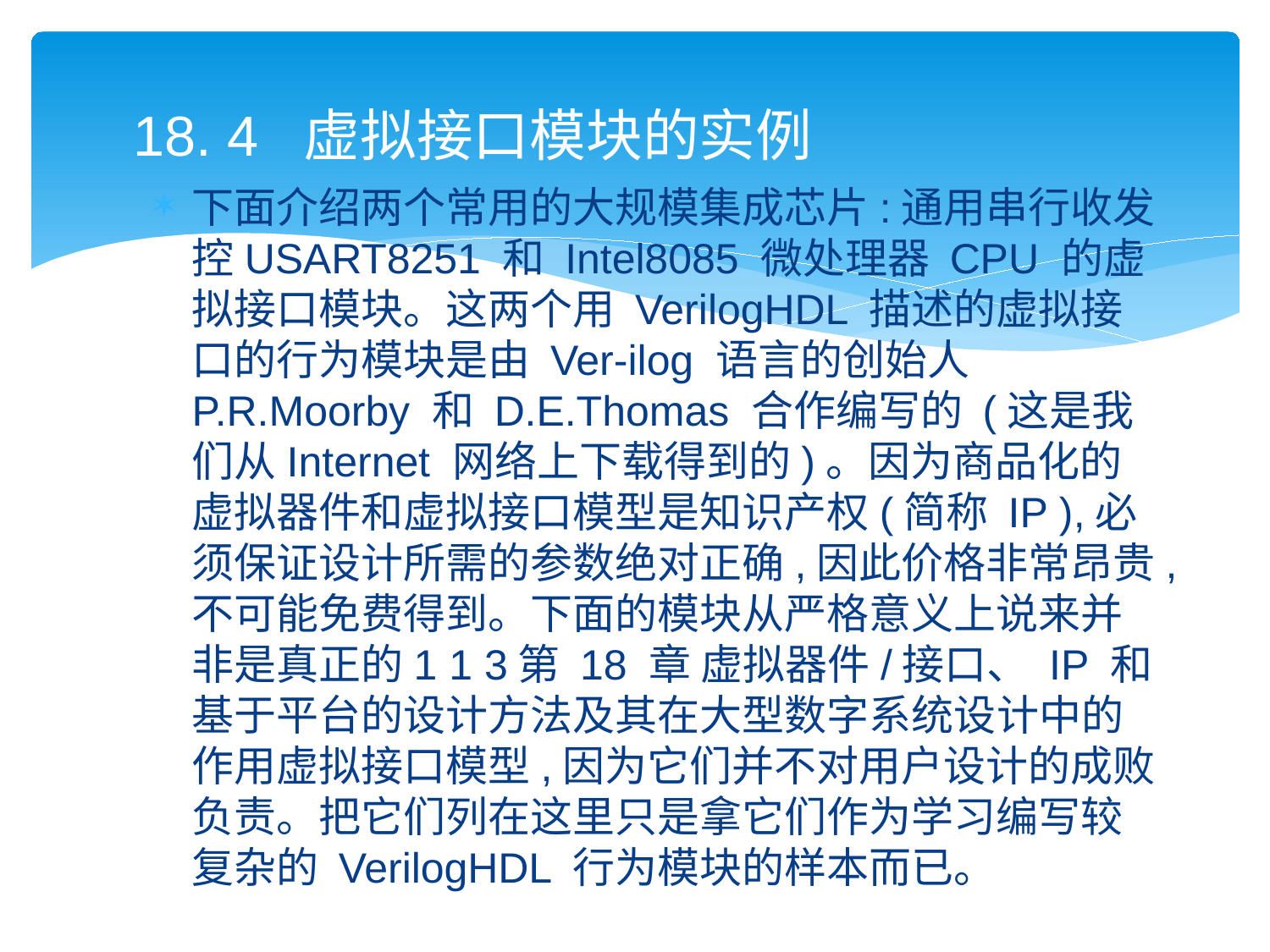

#
18. 4  虚拟接口模块的实例
下面介绍两个常用的大规模集成芯片:通用串行收发控USART8251 和 Intel8085 微处理器 CPU 的虚拟接口模块。这两个用 VerilogHDL 描述的虚拟接口的行为模块是由 Ver-ilog 语言的创始人P.R.Moorby 和 D.E.Thomas 合作编写的 (这是我们从Internet 网络上下载得到的)。因为商品化的虚拟器件和虚拟接口模型是知识产权(简称 IP ),必须保证设计所需的参数绝对正确,因此价格非常昂贵,不可能免费得到。下面的模块从严格意义上说来并非是真正的1 1 3第 18 章 虚拟器件/接口、 IP 和基于平台的设计方法及其在大型数字系统设计中的作用虚拟接口模型,因为它们并不对用户设计的成败负责。把它们列在这里只是拿它们作为学习编写较复杂的 VerilogHDL 行为模块的样本而已。